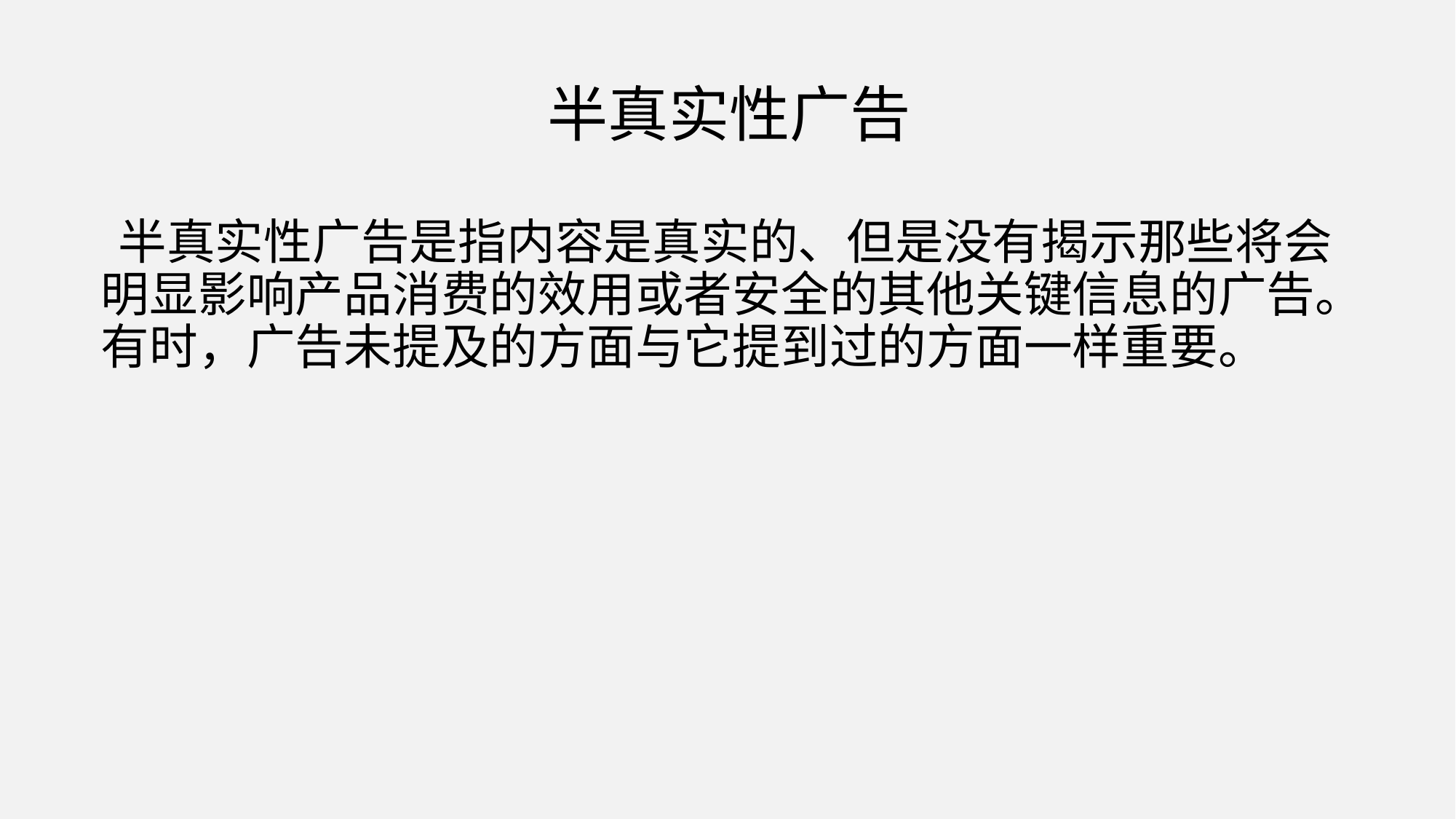

# 半真实性广告
   半真实性广告是指内容是真实的、但是没有揭示那些将会明显影响产品消费的效用或者安全的其他关键信息的广告。有时，广告未提及的方面与它提到过的方面一样重要。